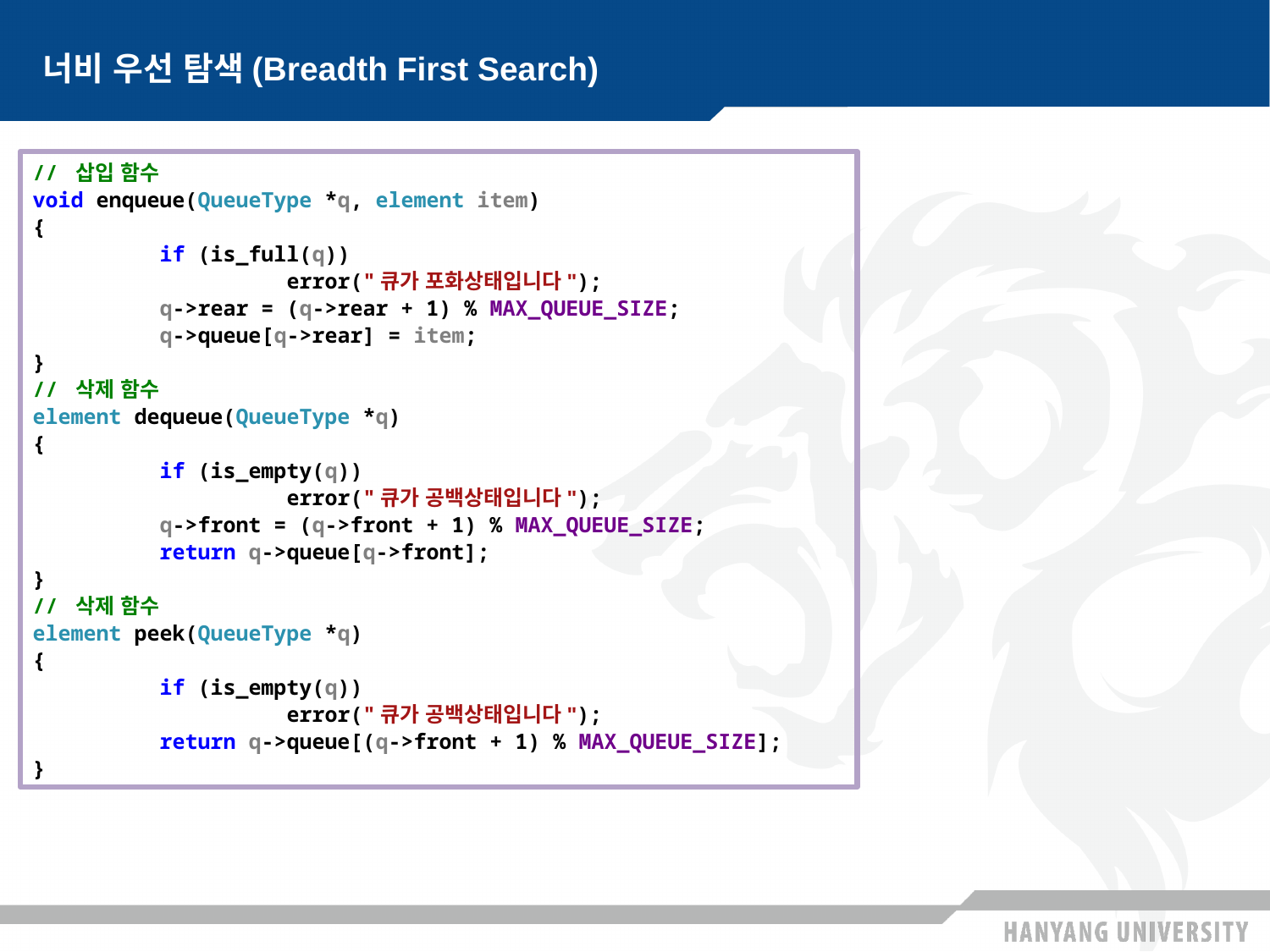

# 너비 우선 탐색(Breadth First Search)
// 삽입 함수
void enqueue(QueueType *q, element item)
{
	if (is_full(q))
		error("큐가 포화상태입니다");
	q->rear = (q->rear + 1) % MAX_QUEUE_SIZE;
	q->queue[q->rear] = item;
}
// 삭제 함수
element dequeue(QueueType *q)
{
	if (is_empty(q))
		error("큐가 공백상태입니다");
	q->front = (q->front + 1) % MAX_QUEUE_SIZE;
	return q->queue[q->front];
}
// 삭제 함수
element peek(QueueType *q)
{
	if (is_empty(q))
		error("큐가 공백상태입니다");
	return q->queue[(q->front + 1) % MAX_QUEUE_SIZE];
}